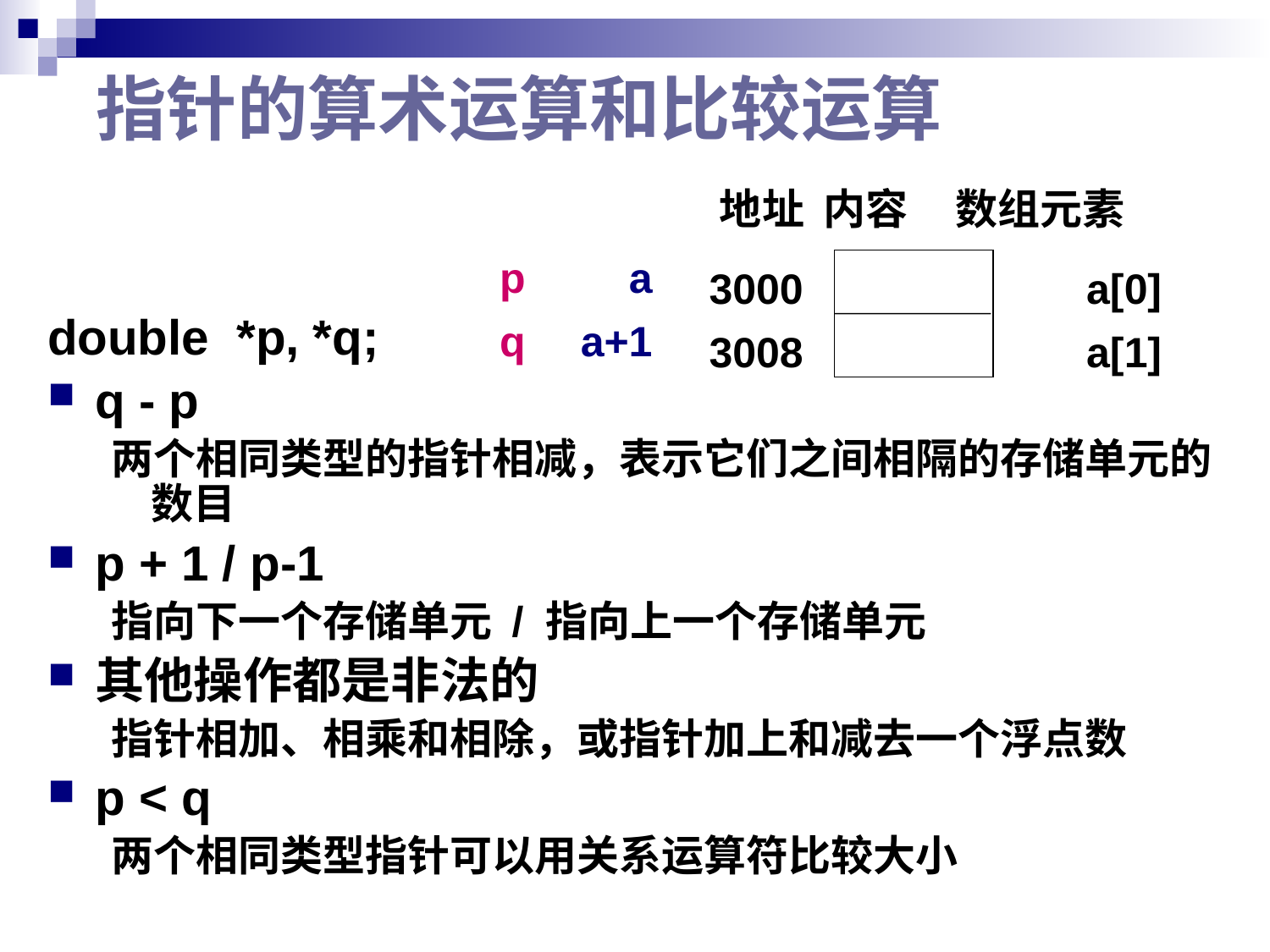

指针的算术运算和比较运算
地址  内容     数组元素
 p
 a

3000                        a[0]
q
a+1
3008                        a[1]

double  *p, *q;
q - p
两个相同类型的指针相减，表示它们之间相隔的存储单元的数目
p + 1 / p-1
指向下一个存储单元 / 指向上一个存储单元
其他操作都是非法的
指针相加、相乘和相除，或指针加上和减去一个浮点数
p < q
两个相同类型指针可以用关系运算符比较大小